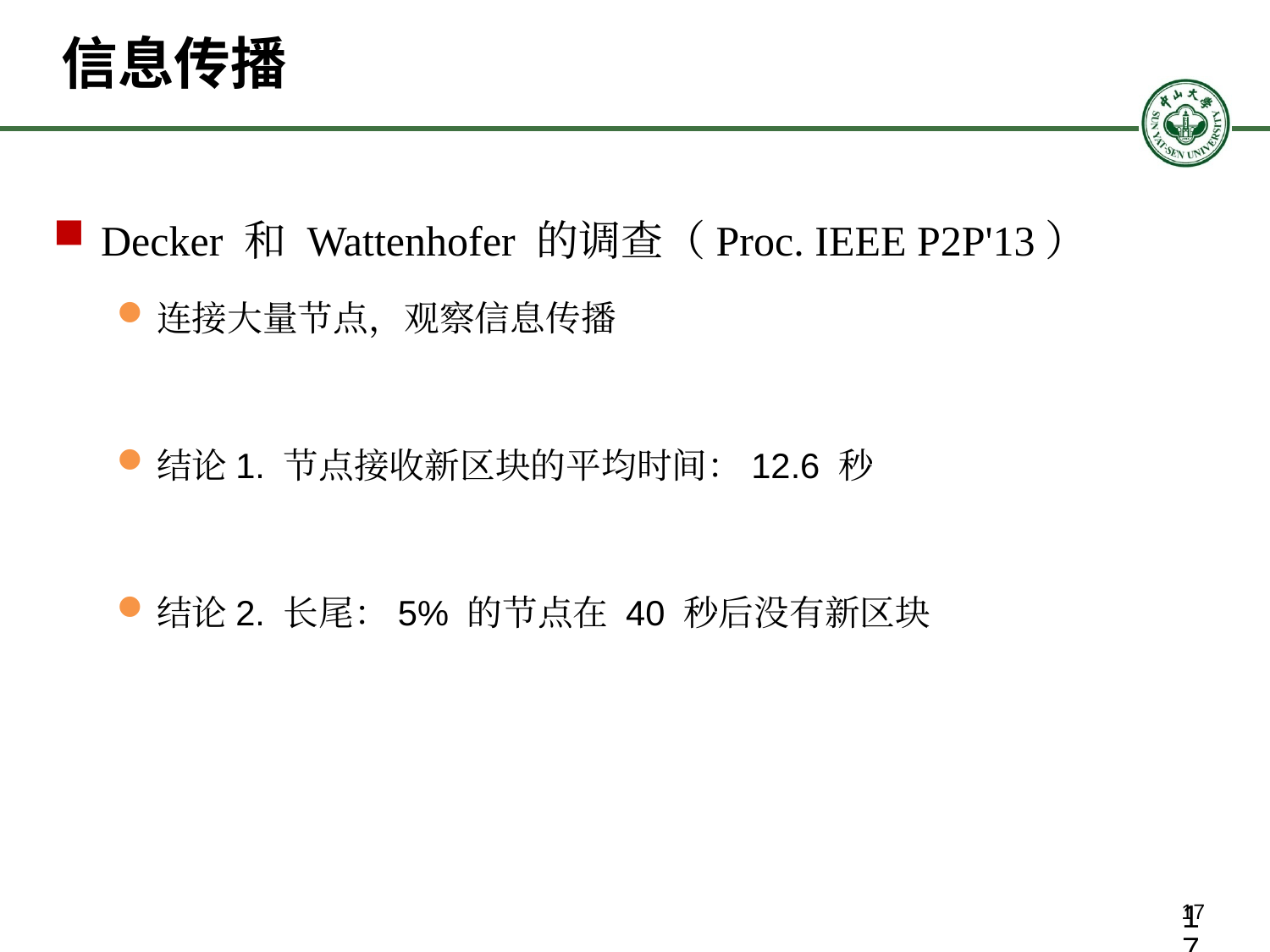

# 信息传播
Decker 和 Wattenhofer 的调查（Proc. IEEE P2P'13）
连接大量节点，观察信息传播

结论1. 节点接收新区块的平均时间：12.6 秒

结论2. 长尾：5% 的节点在 40 秒后没有新区块
17